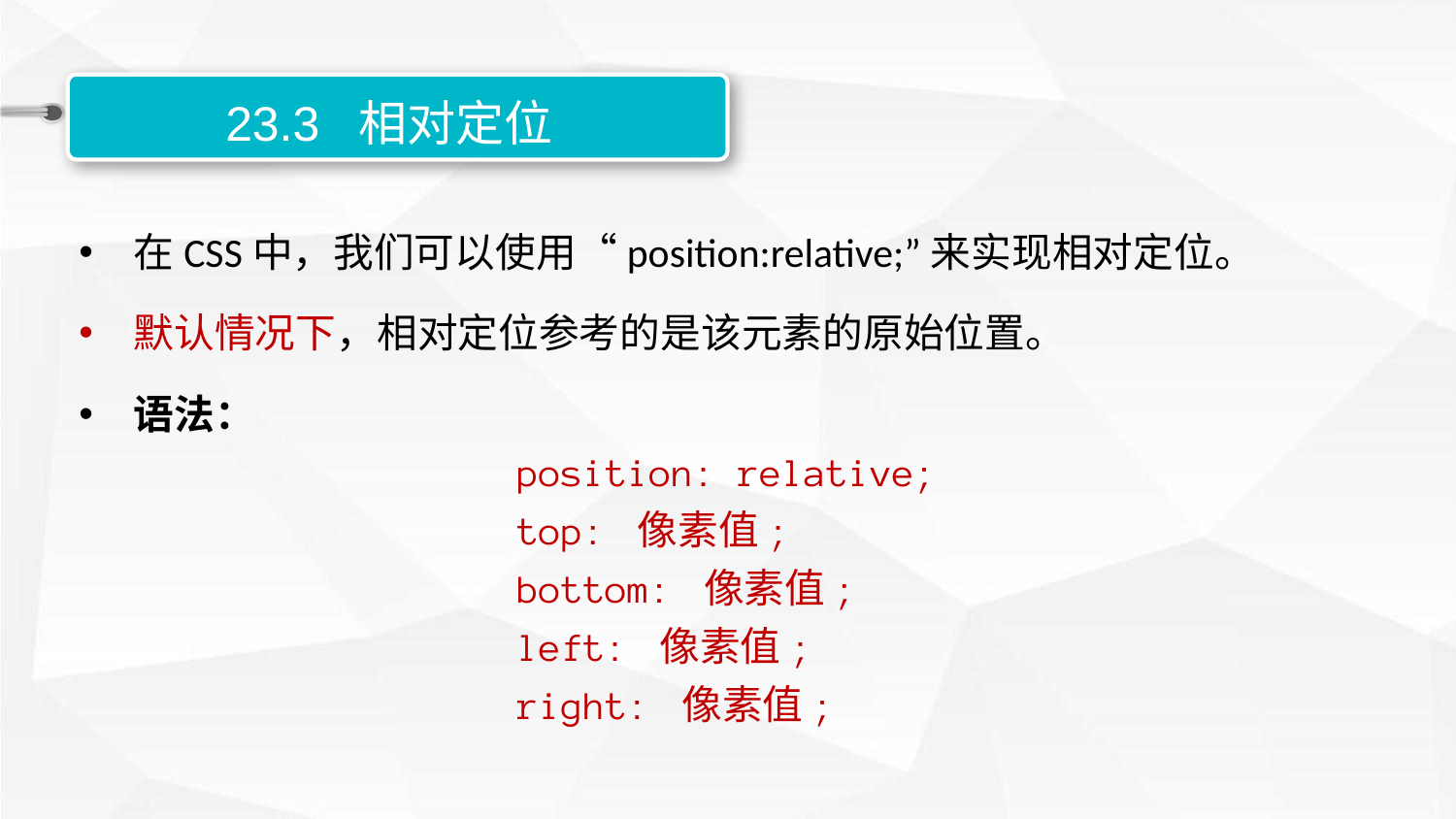

23.3  相对定位

在CSS中，我们可以使用“position:relative;”来实现相对定位。
默认情况下，相对定位参考的是该元素的原始位置。
语法：
position: relative;
top: 像素值;
bottom: 像素值;
left: 像素值;
right: 像素值;